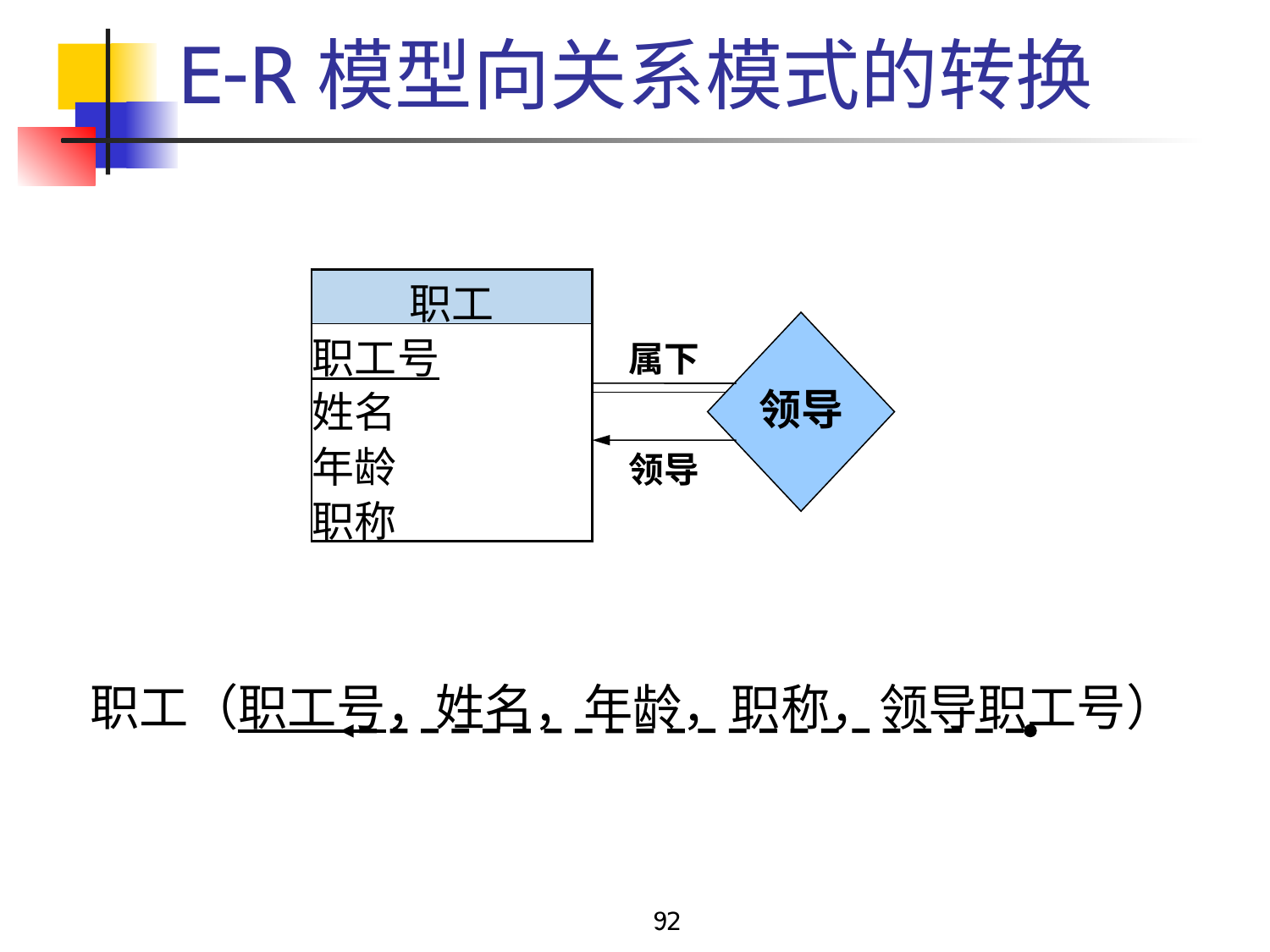

# E-R模型向关系模式的转换
| 职工 |
| --- |
| 职工号 |
| 姓名 |
| 年龄 |
| 职称 |
领导
属下

领导
职工（职工号，姓名，年龄，职称，领导职工号）
92